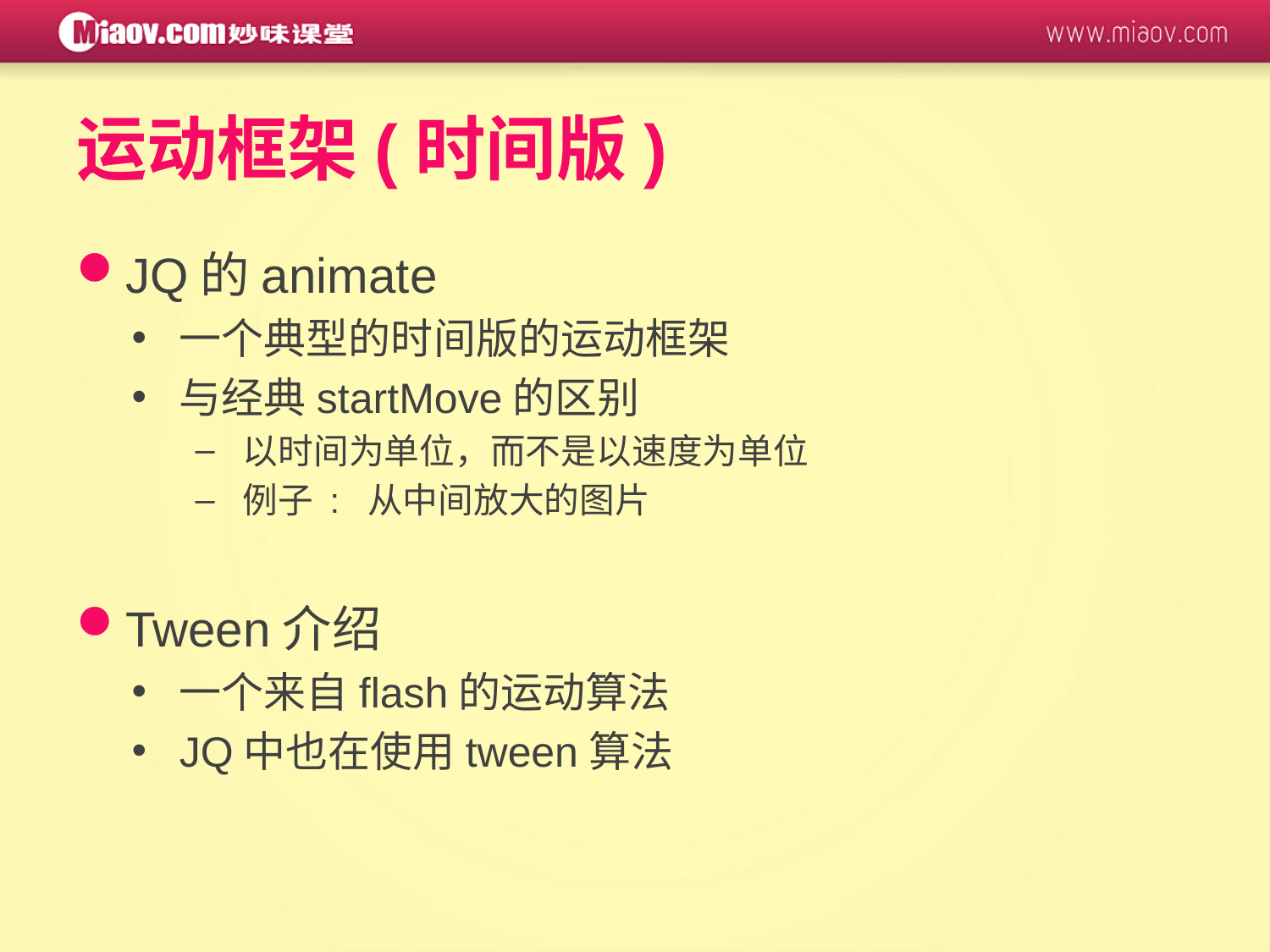

# 运动框架(时间版)
JQ的animate
一个典型的时间版的运动框架
与经典startMove的区别
以时间为单位，而不是以速度为单位
例子 :  从中间放大的图片

Tween介绍
一个来自flash的运动算法
JQ中也在使用tween算法